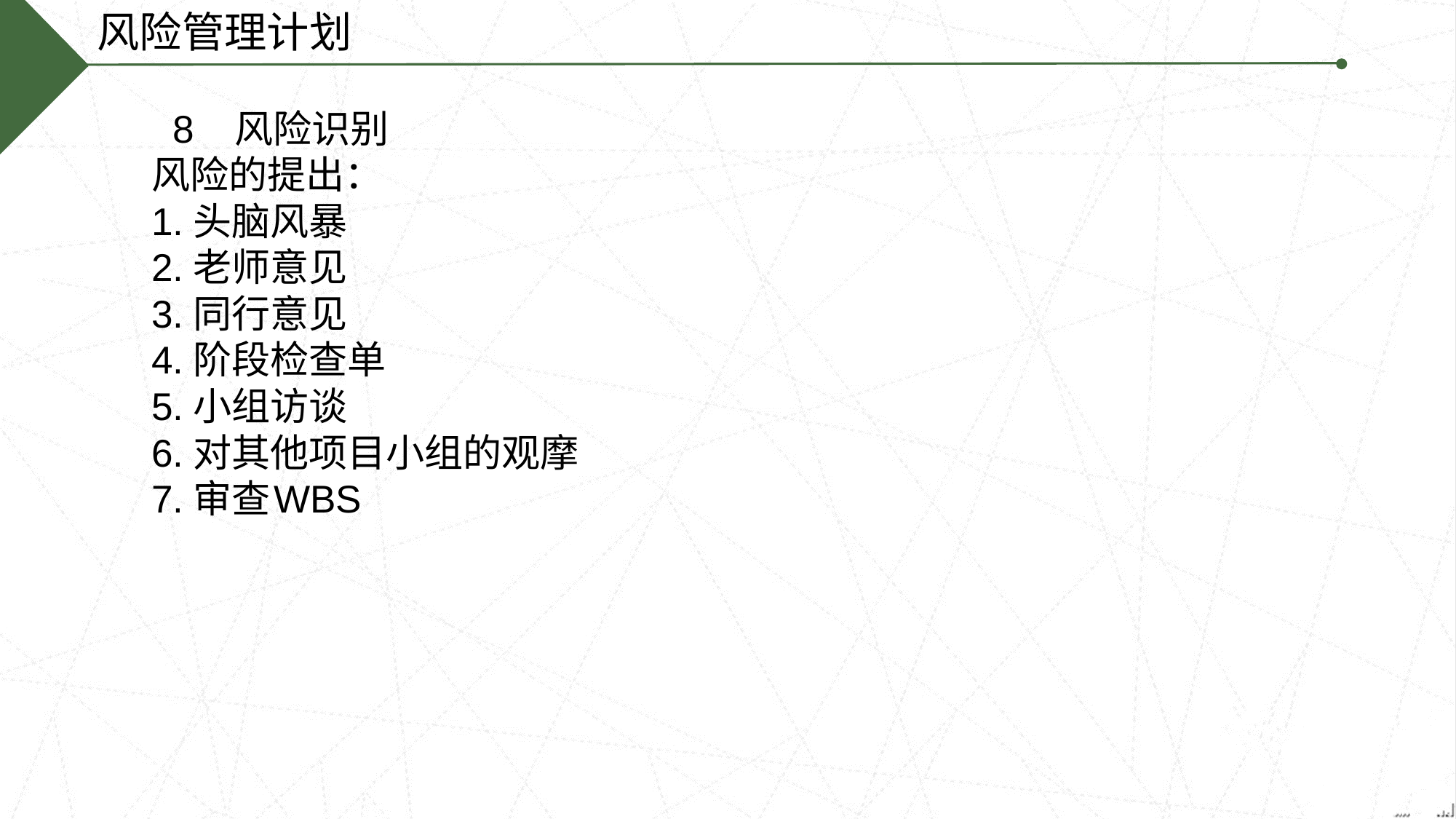

风险管理计划

  8	风险识别
风险的提出：
1.	头脑风暴
2.	老师意见
3.	同行意见
4.	阶段检查单
5.	小组访谈
6.	对其他项目小组的观摩
7.	审查WBS